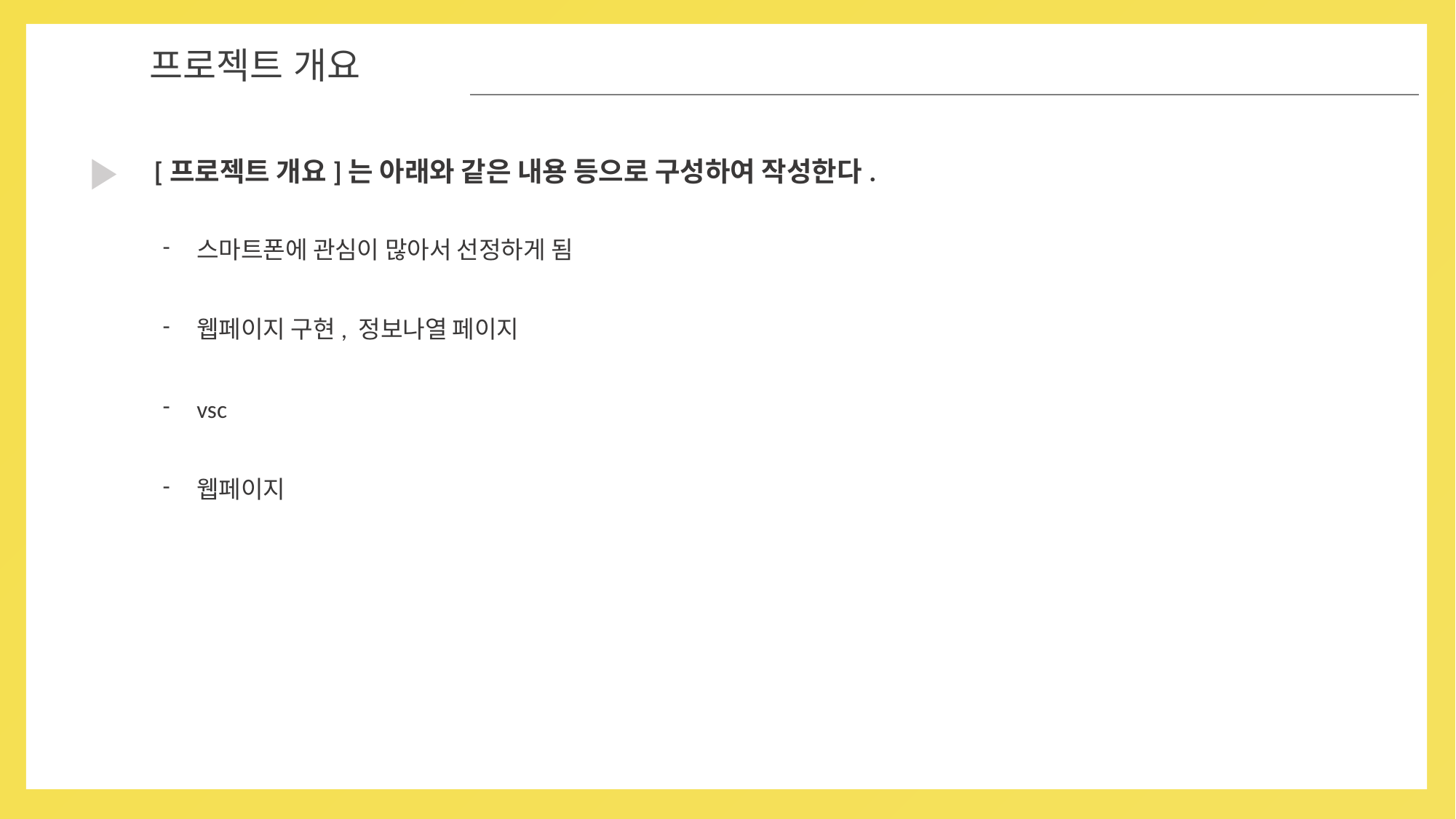

01

프로젝트 개요
▶
[프로젝트 개요]는 아래와 같은 내용 등으로 구성하여 작성한다.
스마트폰에 관심이 많아서 선정하게 됨

웹페이지 구현, 정보나열 페이지

vsc
웹페이지